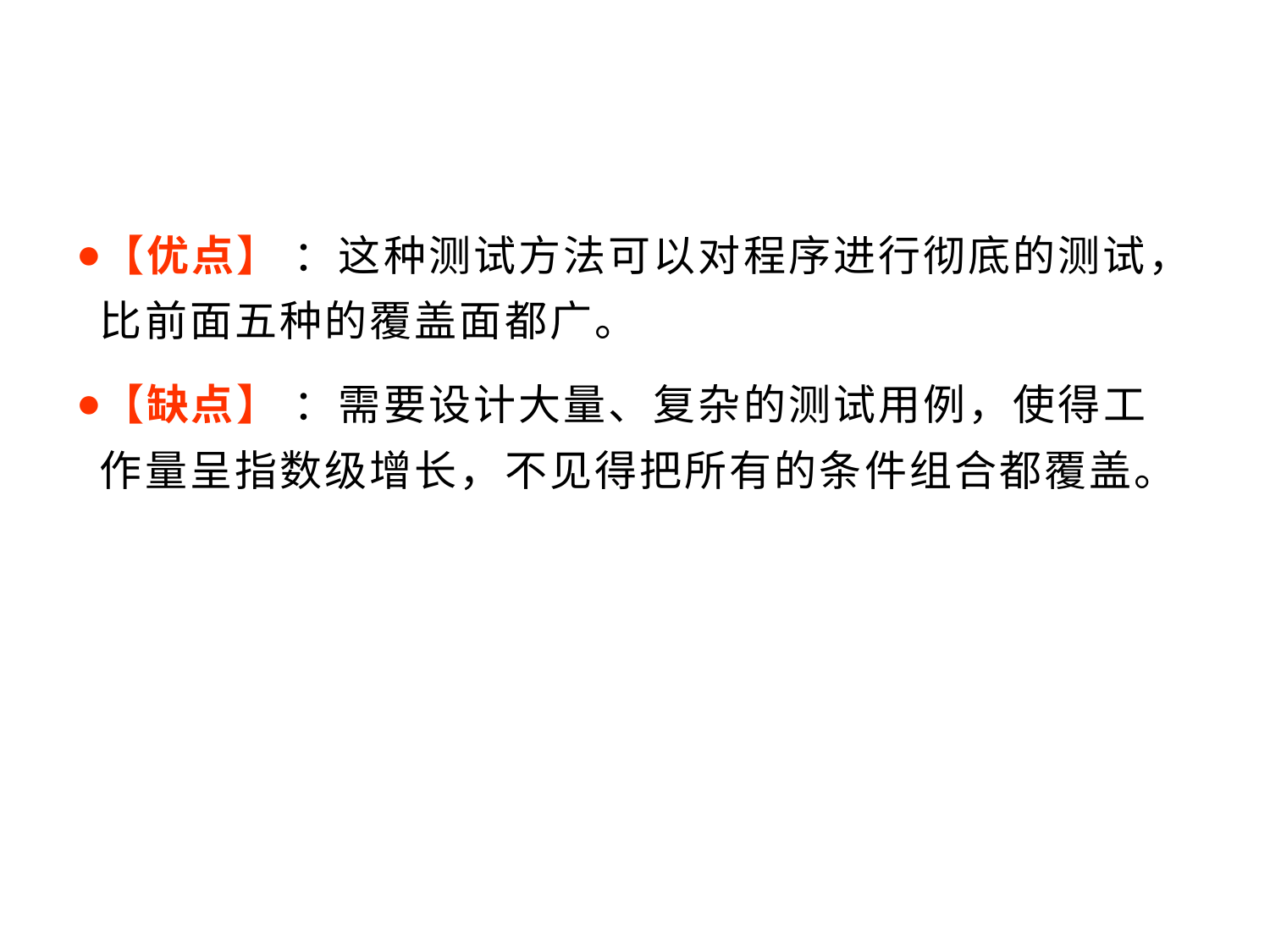

【优点】 ：这种测试方法可以对程序进行彻底的测试，比前面五种的覆盖面都广。
【缺点】 ：需要设计大量、复杂的测试用例，使得工作量呈指数级增长，不见得把所有的条件组合都覆盖。